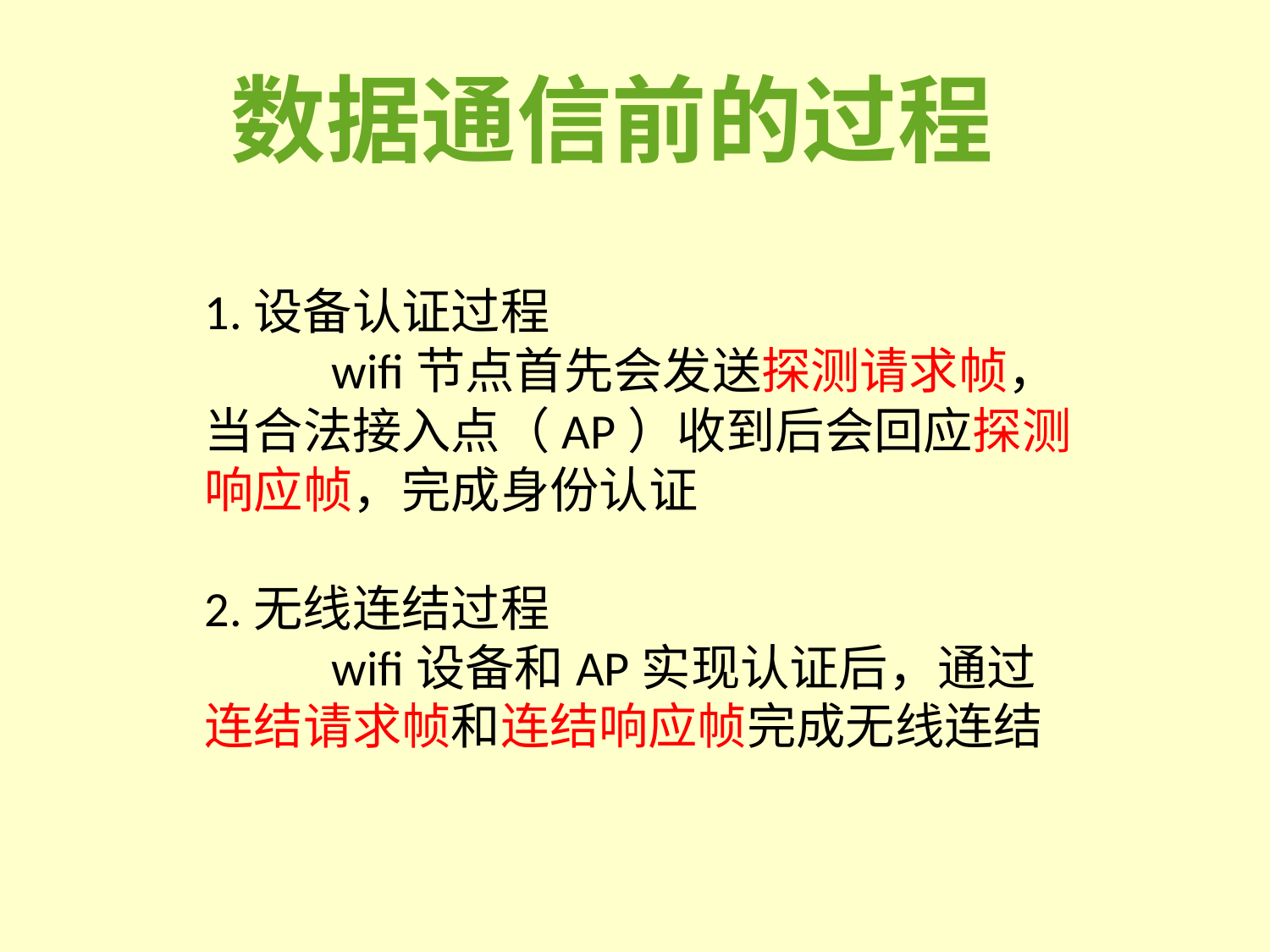

数据通信前的过程
1.设备认证过程
	wifi节点首先会发送探测请求帧，当合法接入点（AP）收到后会回应探测响应帧，完成身份认证

2.无线连结过程
	wifi设备和AP实现认证后，通过连结请求帧和连结响应帧完成无线连结